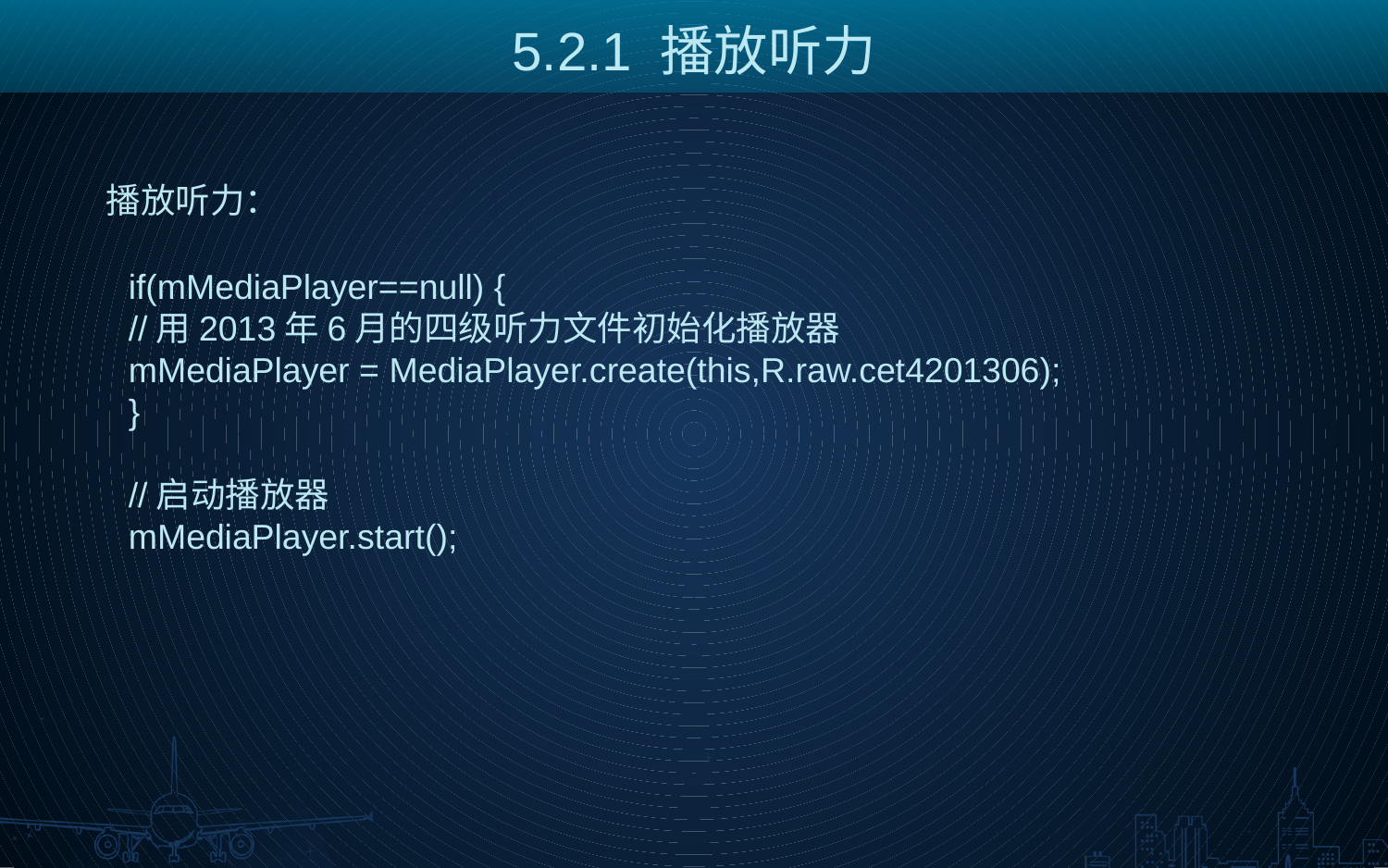

5.2.1 播放听力
播放听力：
if(mMediaPlayer==null) {
//用2013年6月的四级听力文件初始化播放器
mMediaPlayer = MediaPlayer.create(this,R.raw.cet4201306);
}

//启动播放器
mMediaPlayer.start();